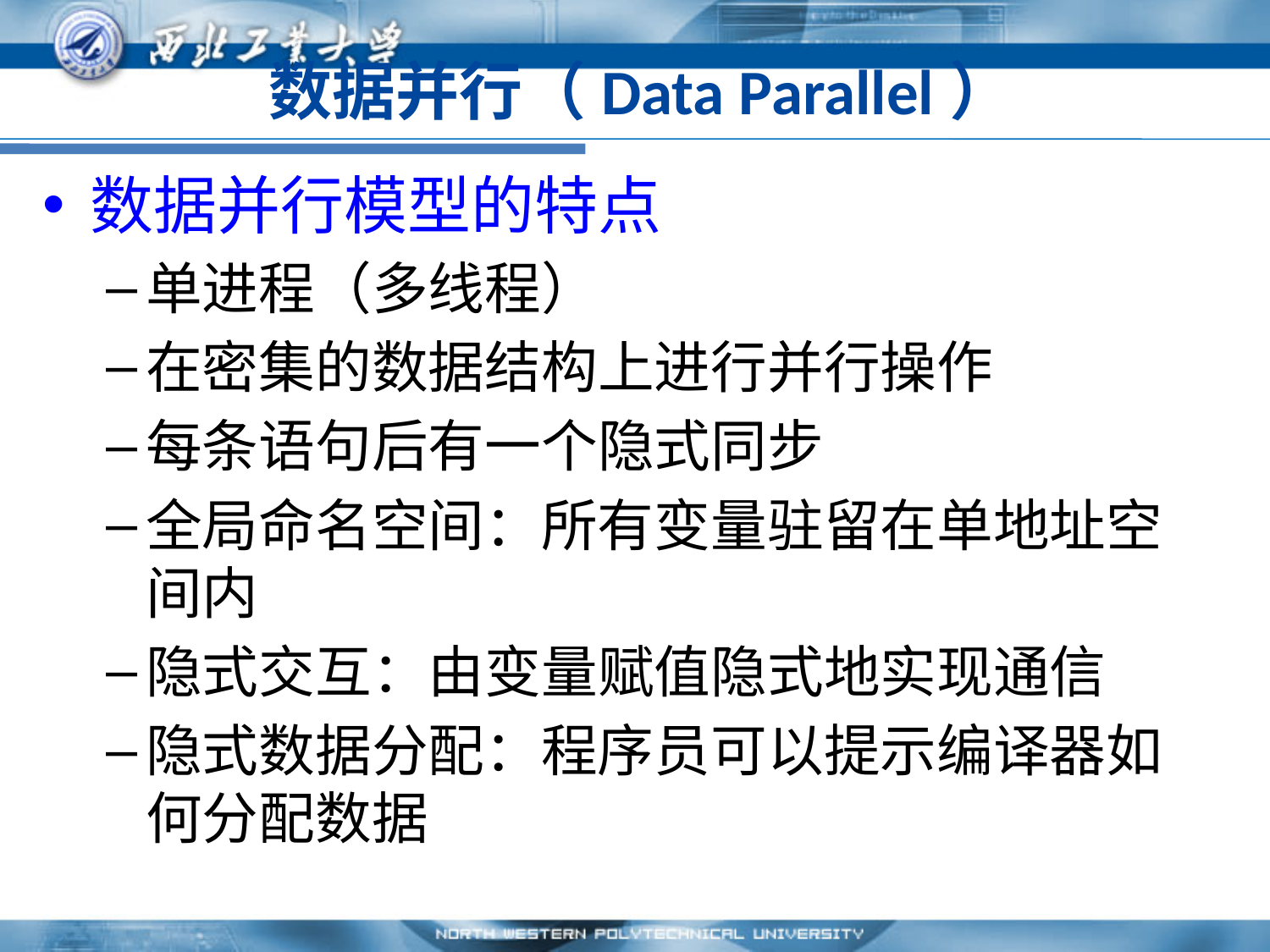

# 数据并行（Data Parallel）
数据并行模型的特点
单进程（多线程）
在密集的数据结构上进行并行操作
每条语句后有一个隐式同步
全局命名空间：所有变量驻留在单地址空间内
隐式交互：由变量赋值隐式地实现通信
隐式数据分配：程序员可以提示编译器如何分配数据
57